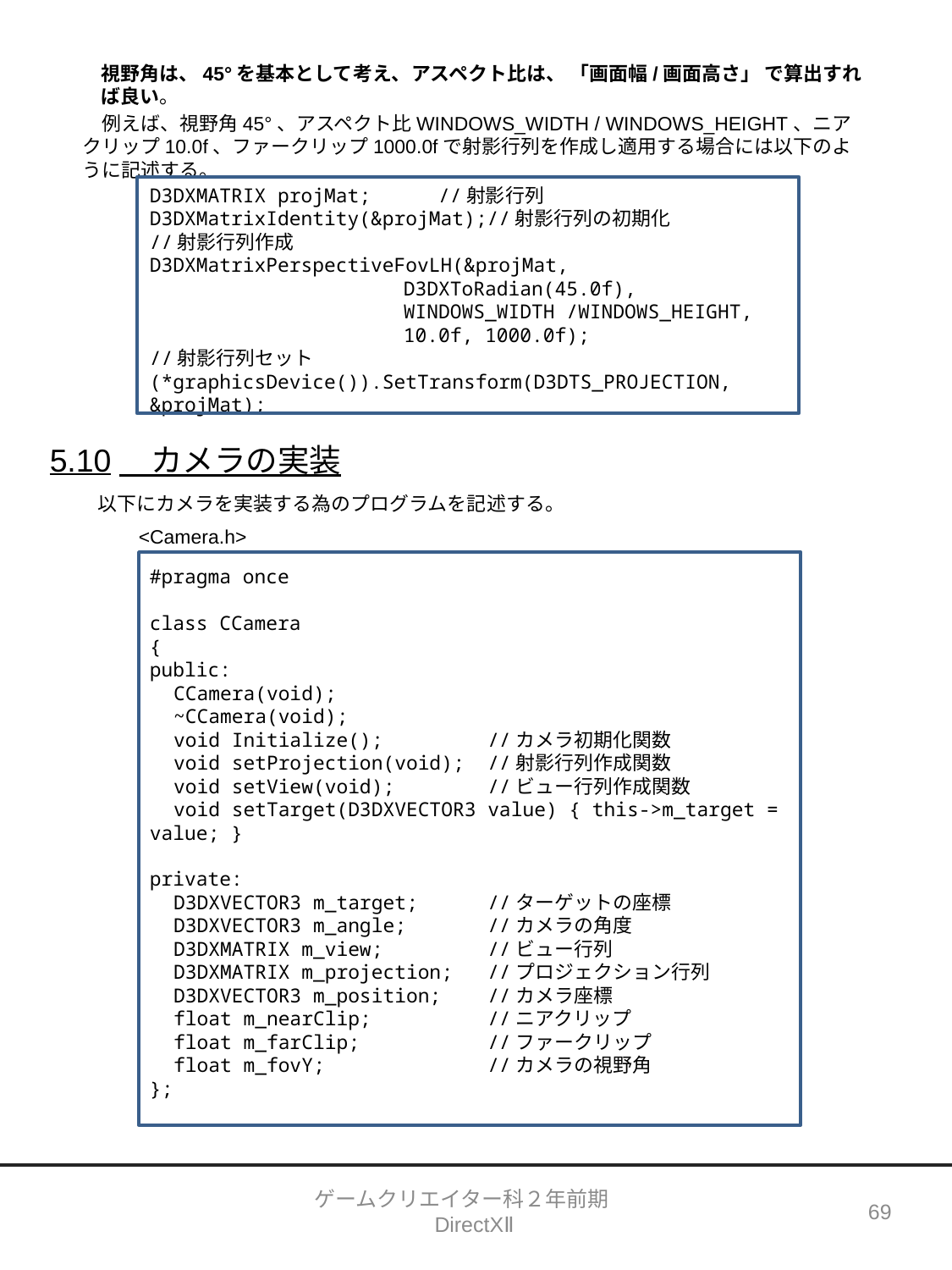

視野角は、45°を基本として考え、アスペクト比は、 「画面幅/画面高さ」 で算出すれば良い。
　例えば、視野角45°、アスペクト比WINDOWS_WIDTH / WINDOWS_HEIGHT、ニアクリップ10.0f、ファークリップ1000.0fで射影行列を作成し適用する場合には以下のように記述する。
D3DXMATRIX projMat;	   //射影行列
D3DXMatrixIdentity(&projMat);//射影行列の初期化
//射影行列作成
D3DXMatrixPerspectiveFovLH(&projMat,
		D3DXToRadian(45.0f),
		WINDOWS_WIDTH /WINDOWS_HEIGHT,
		10.0f, 1000.0f);
//射影行列セット
(*graphicsDevice()).SetTransform(D3DTS_PROJECTION, &projMat);

5.10　カメラの実装
　以下にカメラを実装する為のプログラムを記述する。
<Camera.h>

#pragma once

class CCamera
{
public:
　CCamera(void);
　~CCamera(void);
　void Initialize();         //カメラ初期化関数
　void setProjection(void);  //射影行列作成関数
　void setView(void);        //ビュー行列作成関数
　void setTarget(D3DXVECTOR3 value) { this->m_target = value; }

private:
　D3DXVECTOR3 m_target;      //ターゲットの座標
　D3DXVECTOR3 m_angle;       //カメラの角度
　D3DXMATRIX m_view;         //ビュー行列
　D3DXMATRIX m_projection;   //プロジェクション行列
　D3DXVECTOR3 m_position;    //カメラ座標
　float m_nearClip;          //ニアクリップ
　float m_farClip;           //ファークリップ
　float m_fovY;              //カメラの視野角
};
ゲームクリエイター科２年前期　DirectXⅡ
69